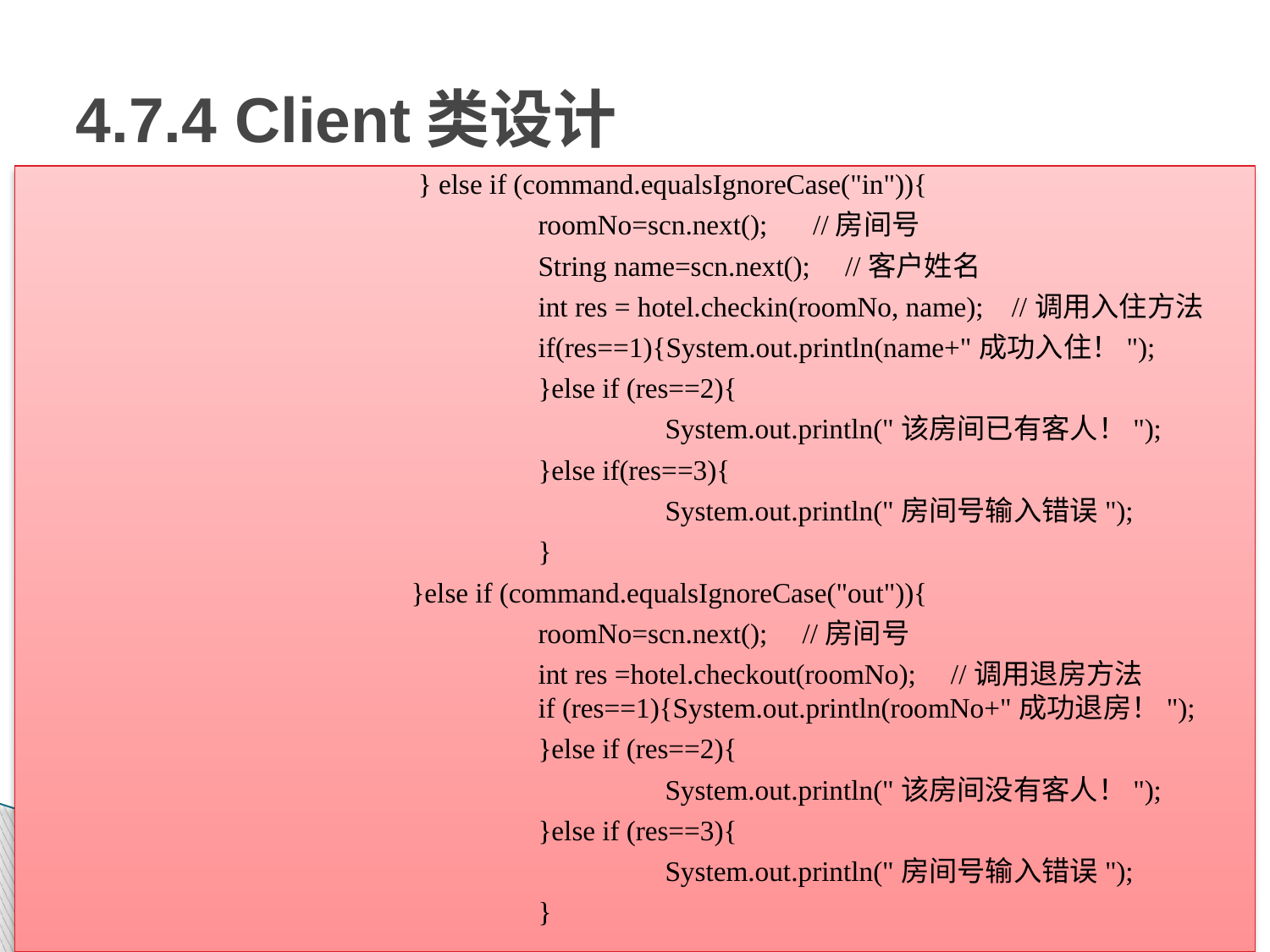

# 4.7.4 Client类设计
			 } else if (command.equalsIgnoreCase("in")){
				roomNo=scn.next();  	   //房间号
				String name=scn.next();     //客户姓名
				int res = hotel.checkin(roomNo, name);    //调用入住方法
				if(res==1){System.out.println(name+"成功入住！");
				}else if (res==2){
					System.out.println("该房间已有客人！");
				}else if(res==3){
					System.out.println("房间号输入错误");
				}
			}else if (command.equalsIgnoreCase("out")){
				roomNo=scn.next();     //房间号
				int res =hotel.checkout(roomNo);     //调用退房方法					if (res==1){System.out.println(roomNo+"成功退房！");
				}else if (res==2){
					System.out.println("该房间没有客人！");
				}else if (res==3){
					System.out.println("房间号输入错误");
				}